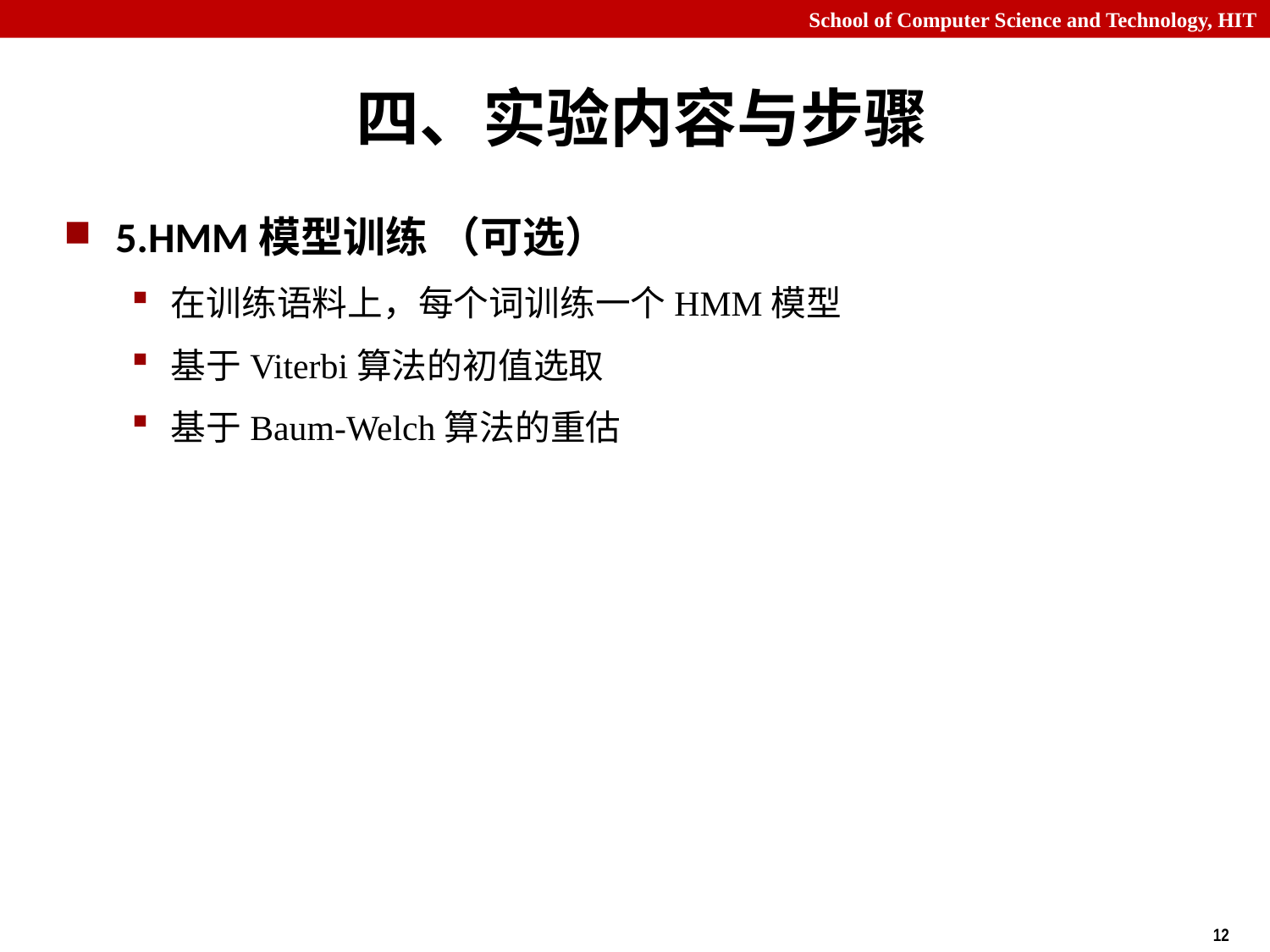

# 四、实验内容与步骤
5.HMM模型训练 （可选）
在训练语料上，每个词训练一个HMM模型
基于Viterbi算法的初值选取
基于Baum-Welch算法的重估